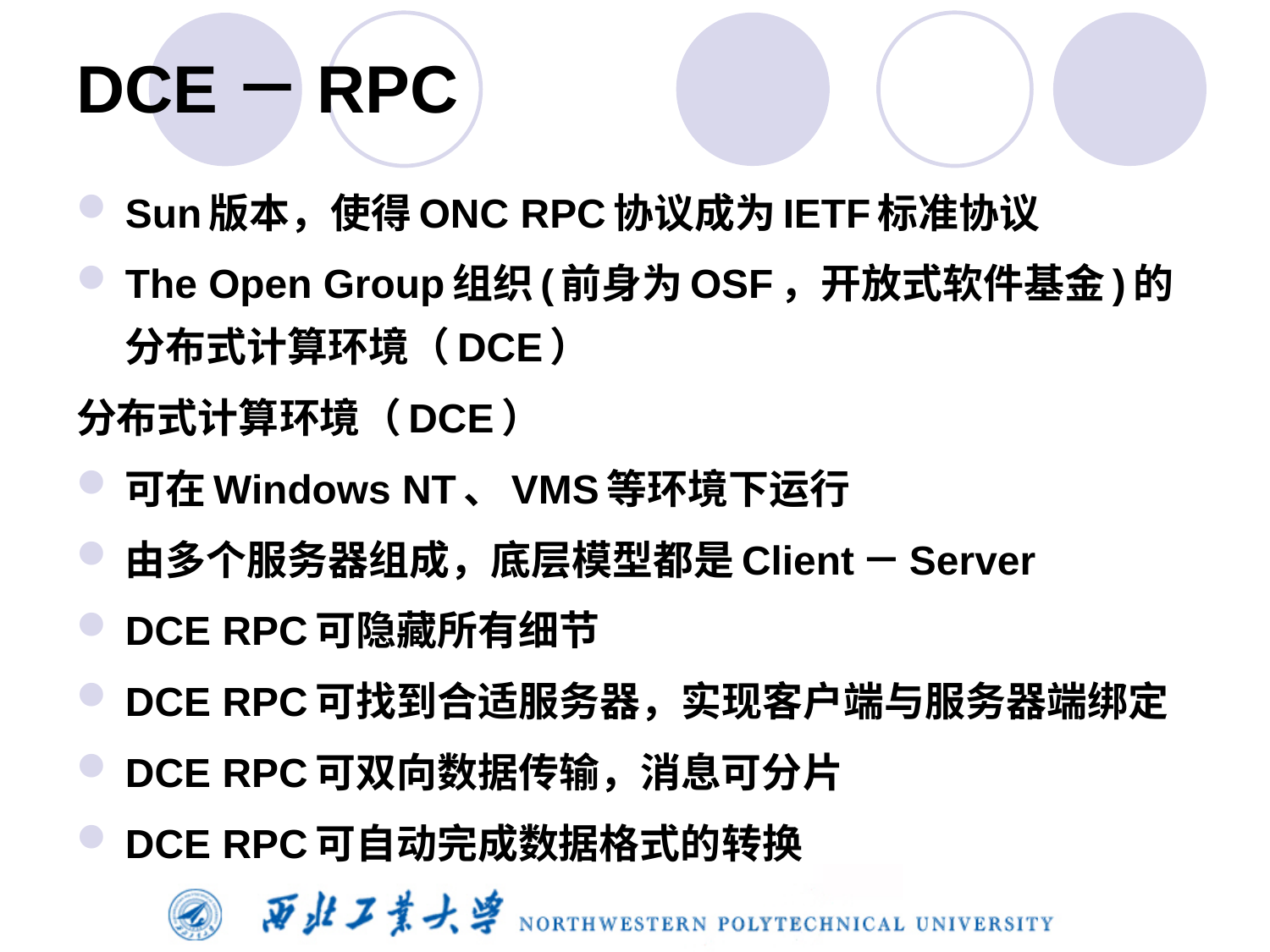

# DCE－RPC
Sun版本，使得ONC RPC协议成为IETF标准协议
The Open Group组织(前身为OSF，开放式软件基金)的分布式计算环境（DCE）
分布式计算环境（DCE）
可在Windows NT、VMS等环境下运行
由多个服务器组成，底层模型都是Client－Server
DCE RPC可隐藏所有细节
DCE RPC可找到合适服务器，实现客户端与服务器端绑定
DCE RPC可双向数据传输，消息可分片
DCE RPC可自动完成数据格式的转换